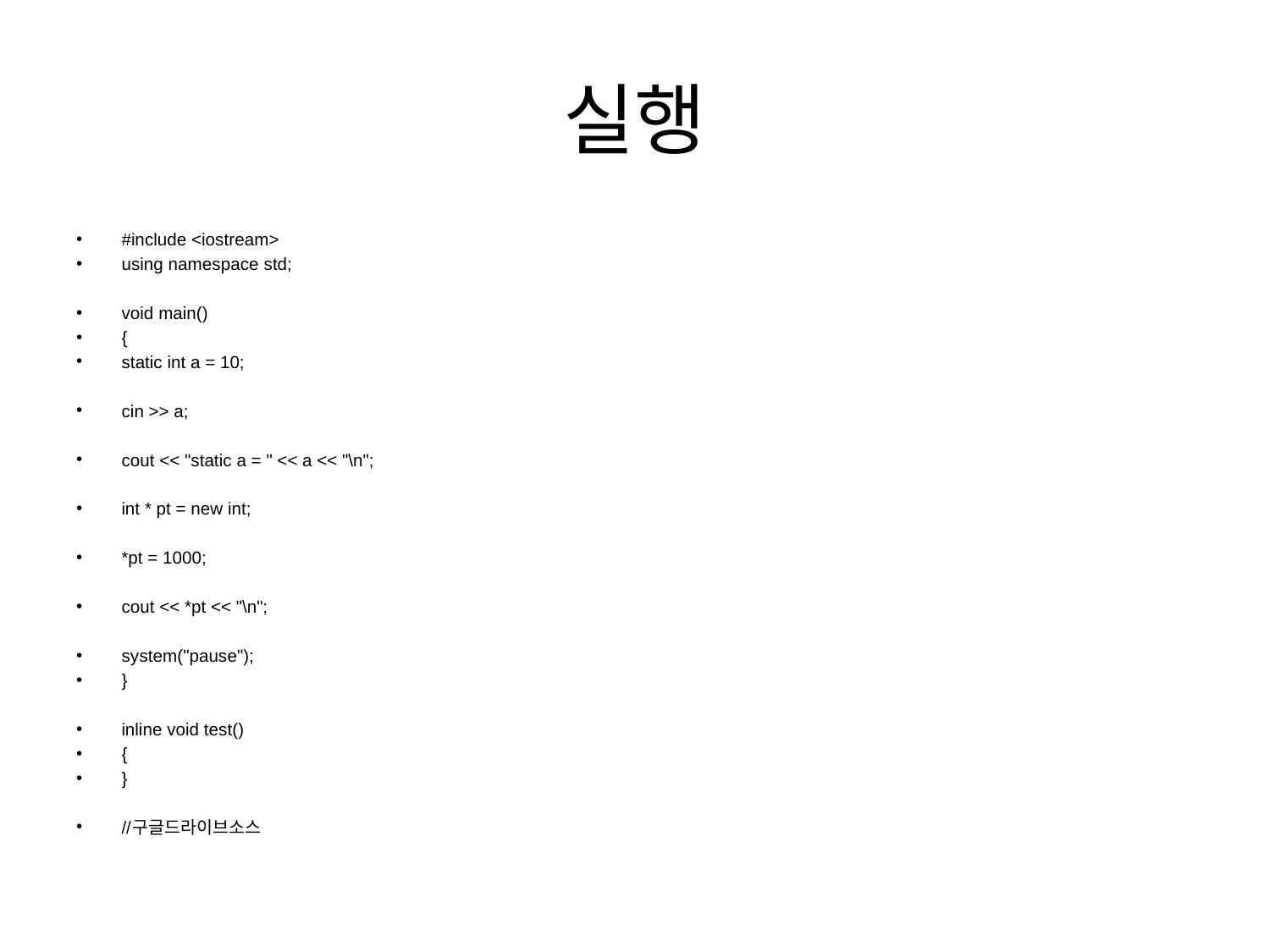

# 실행
#include <iostream>
using namespace std;

void main()
{
static int a = 10;

cin >> a;

cout << "static a = " << a << "\n";

int * pt = new int;

*pt = 1000;

cout << *pt << "\n";

system("pause");
}

inline void test()
{
}

//구글드라이브소스